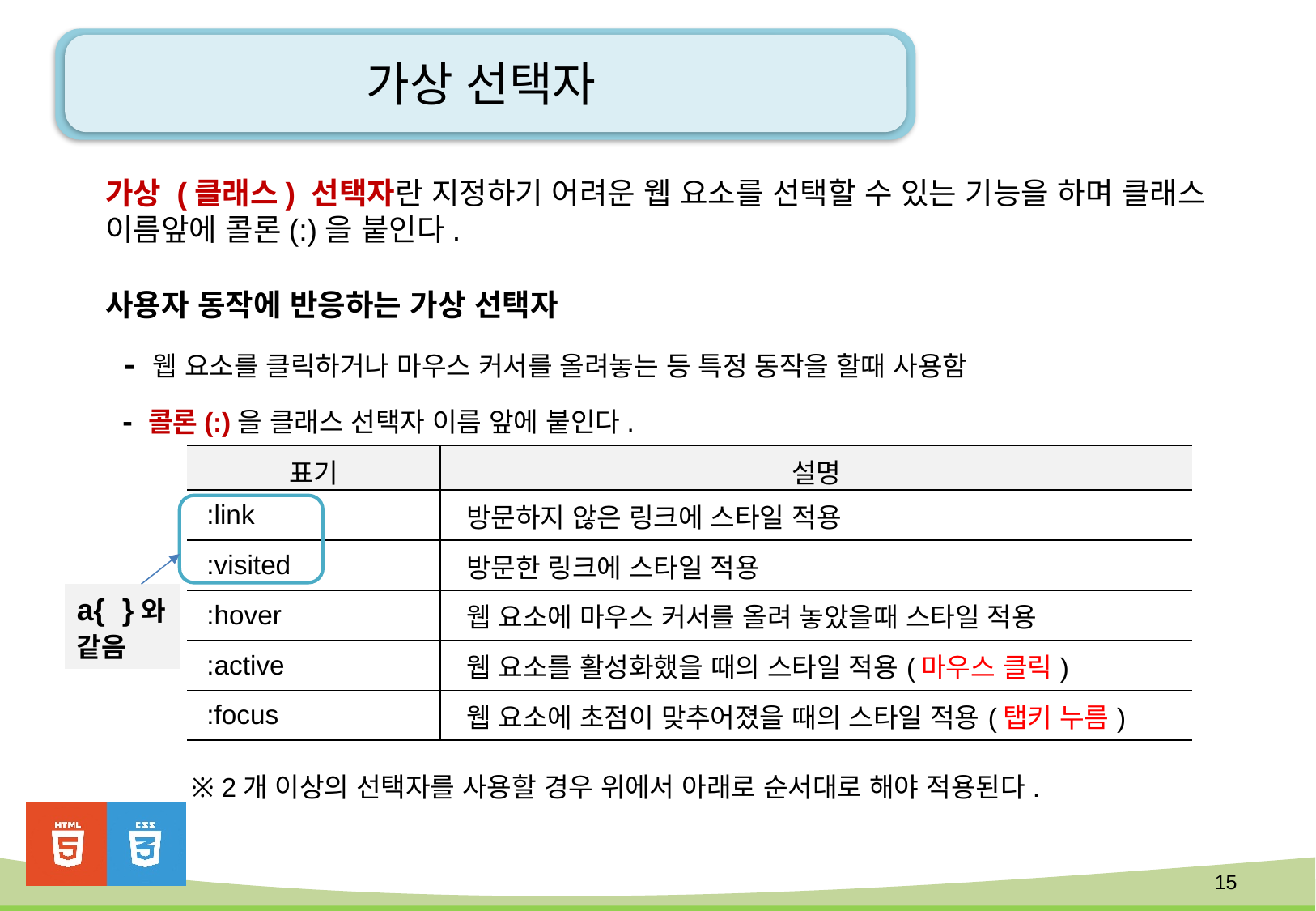

# 가상 선택자
가상 (클래스) 선택자란 지정하기 어려운 웹 요소를 선택할 수 있는 기능을 하며 클래스 이름앞에 콜론(:)을 붙인다.
사용자 동작에 반응하는 가상 선택자
  - 웹 요소를 클릭하거나 마우스 커서를 올려놓는 등 특정 동작을 할때 사용함
  - 콜론(:)을 클래스 선택자 이름 앞에 붙인다.
| 표기 | 설명 |
| --- | --- |
| :link | 방문하지 않은 링크에 스타일 적용 |
| :visited | 방문한 링크에 스타일 적용 |
| :hover | 웹 요소에 마우스 커서를 올려 놓았을때 스타일 적용 |
| :active | 웹 요소를 활성화했을 때의 스타일 적용(마우스 클릭) |
| :focus | 웹 요소에 초점이 맞추어졌을 때의 스타일 적용(탭키 누름) |

a{  }와 같음
※ 2개 이상의 선택자를 사용할 경우 위에서 아래로 순서대로 해야 적용된다.
15